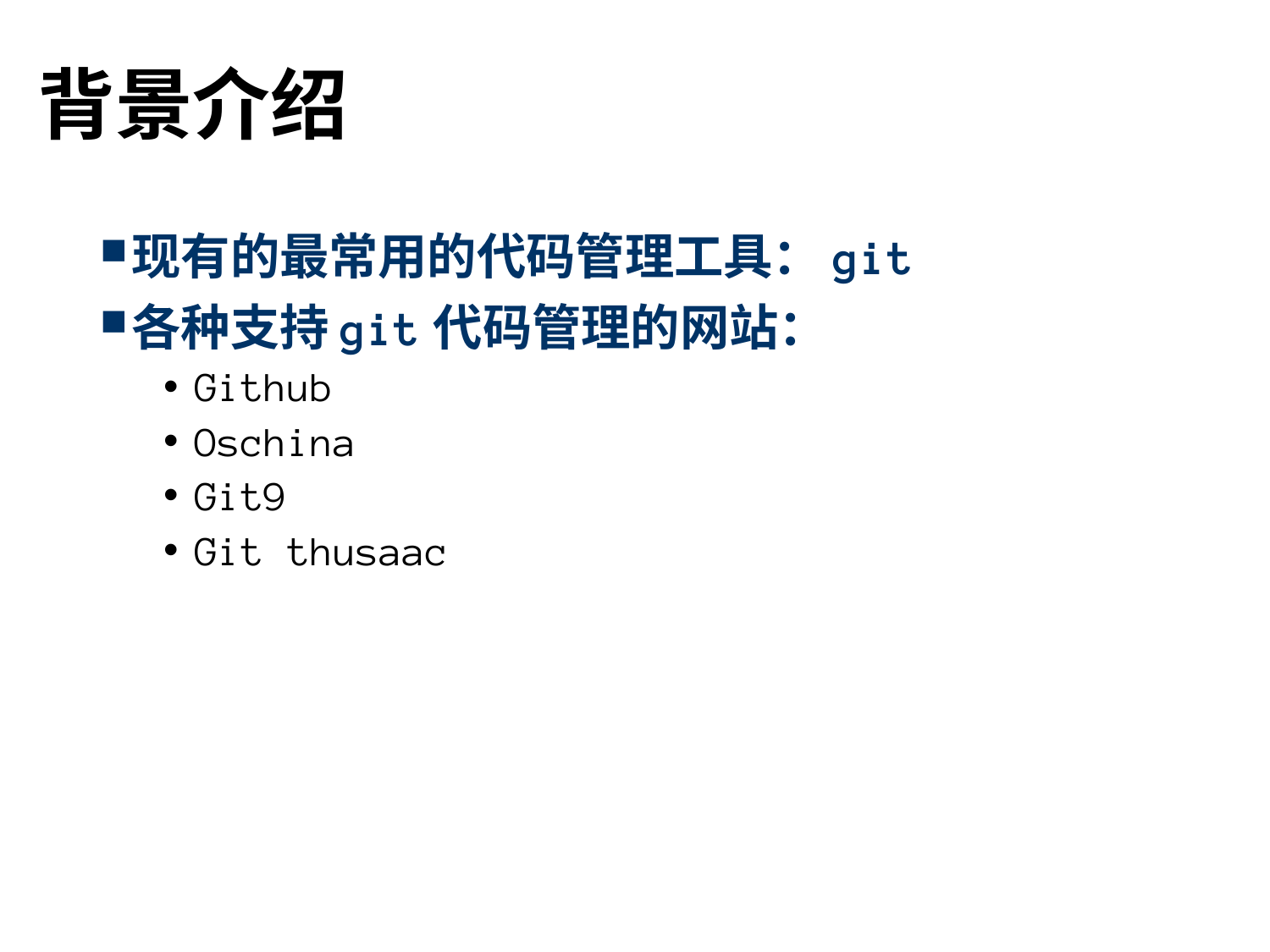

# 背景介绍
现有的最常用的代码管理工具：git
各种支持git代码管理的网站：
Github
Oschina
Git9
Git thusaac